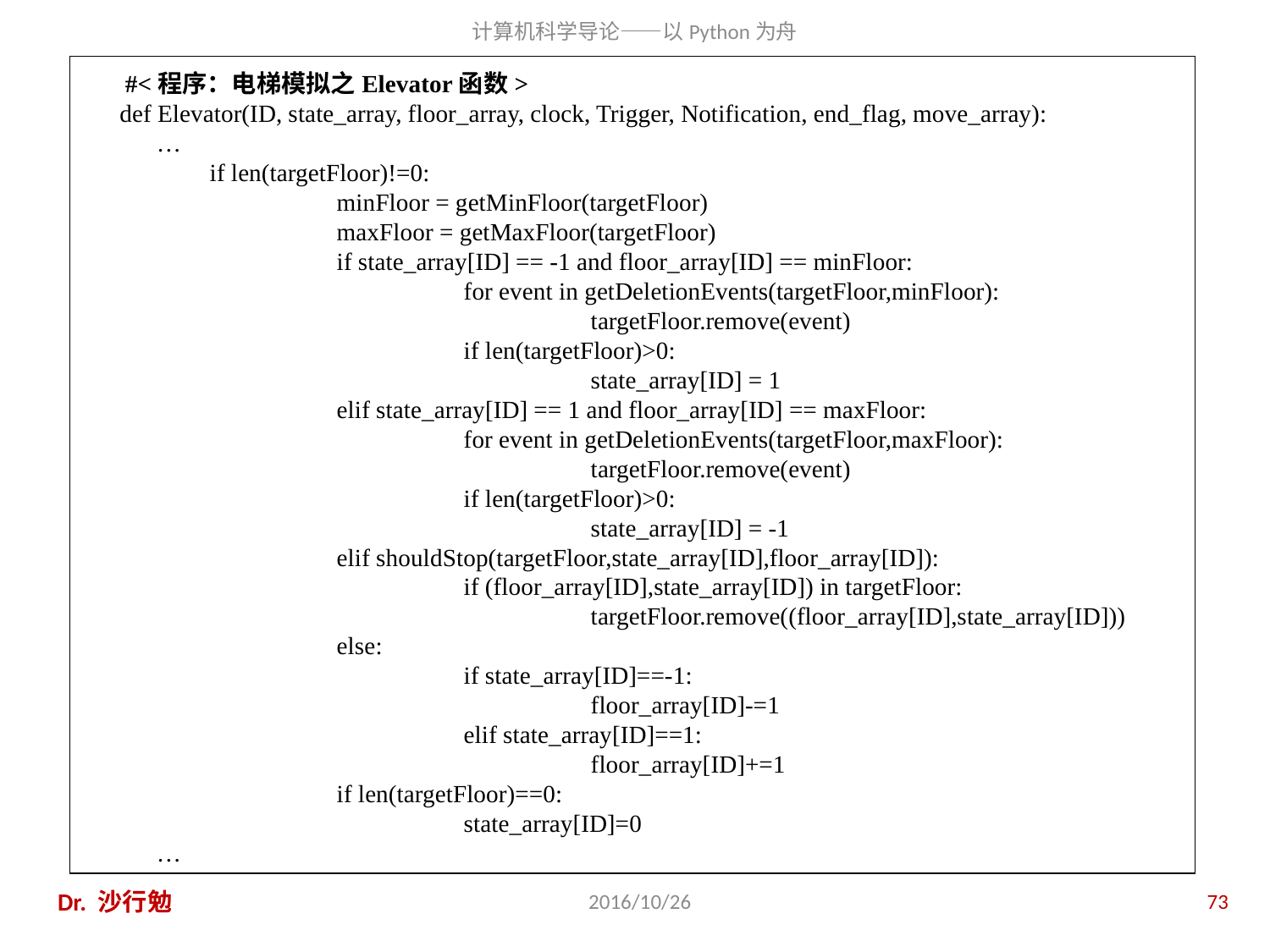

#<程序：电梯模拟之Elevator函数>
def Elevator(ID, state_array, floor_array, clock, Trigger, Notification, end_flag, move_array):
      …
	if len(targetFloor)!=0:
		minFloor = getMinFloor(targetFloor)
		maxFloor = getMaxFloor(targetFloor)
		if state_array[ID] == -1 and floor_array[ID] == minFloor:
			for event in getDeletionEvents(targetFloor,minFloor):
				targetFloor.remove(event)
			if len(targetFloor)>0:
				state_array[ID] = 1
		elif state_array[ID] == 1 and floor_array[ID] == maxFloor:
			for event in getDeletionEvents(targetFloor,maxFloor):
				targetFloor.remove(event)
			if len(targetFloor)>0:
				state_array[ID] = -1
		elif shouldStop(targetFloor,state_array[ID],floor_array[ID]):
			if (floor_array[ID],state_array[ID]) in targetFloor:
				targetFloor.remove((floor_array[ID],state_array[ID]))		else:
			if state_array[ID]==-1:
				floor_array[ID]-=1
			elif state_array[ID]==1:
				floor_array[ID]+=1
		if len(targetFloor)==0:
			state_array[ID]=0
      …
Dr. 沙行勉
2016/10/26
73